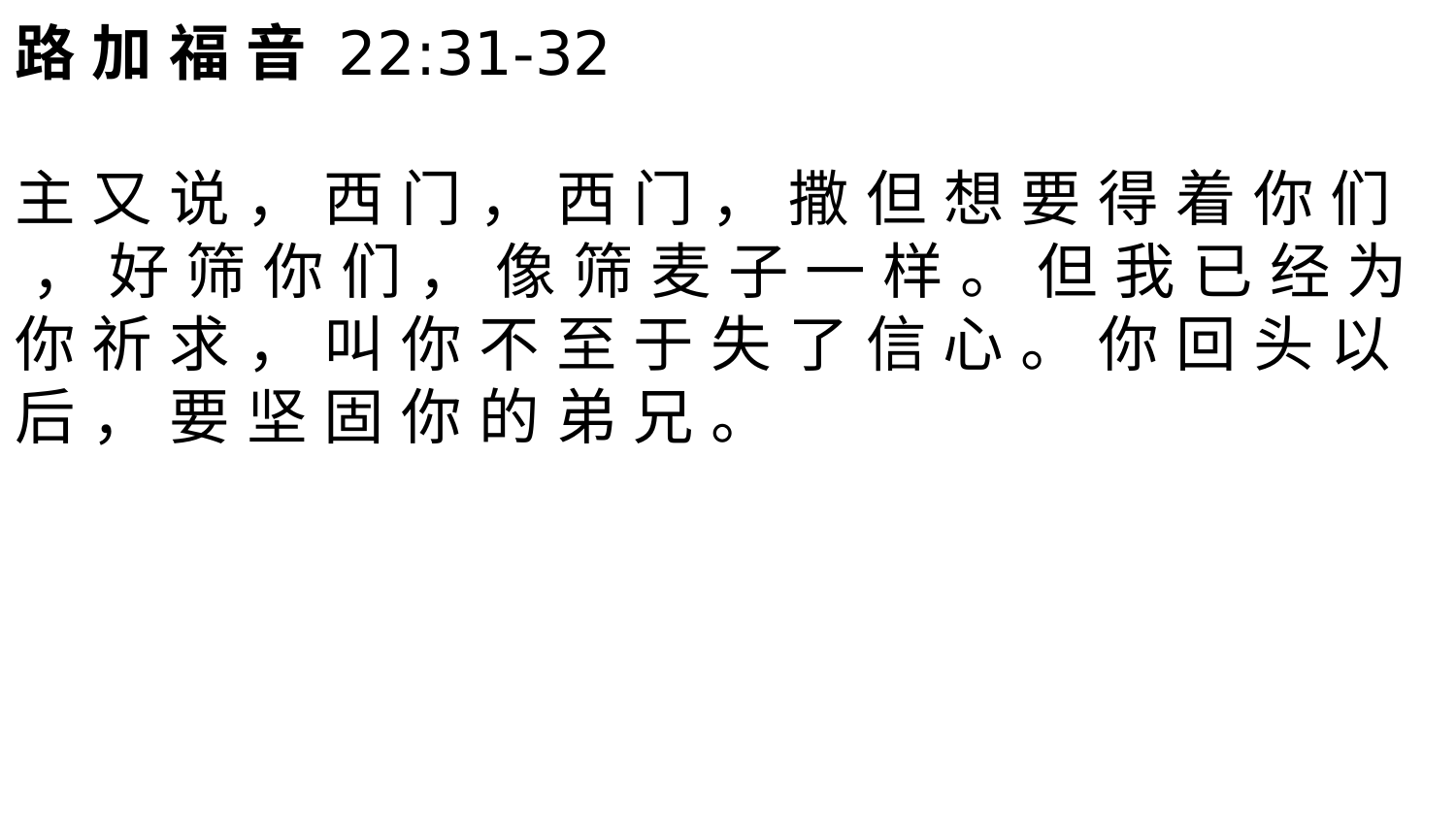

路 加 福 音 22:31-32

主 又 说 ， 西 门 ， 西 门 ， 撒 但 想 要 得 着 你 们 ， 好 筛 你 们 ， 像 筛 麦 子 一 样 。 但 我 已 经 为 你 祈 求 ， 叫 你 不 至 于 失 了 信 心 。 你 回 头 以 后 ， 要 坚 固 你 的 弟 兄 。